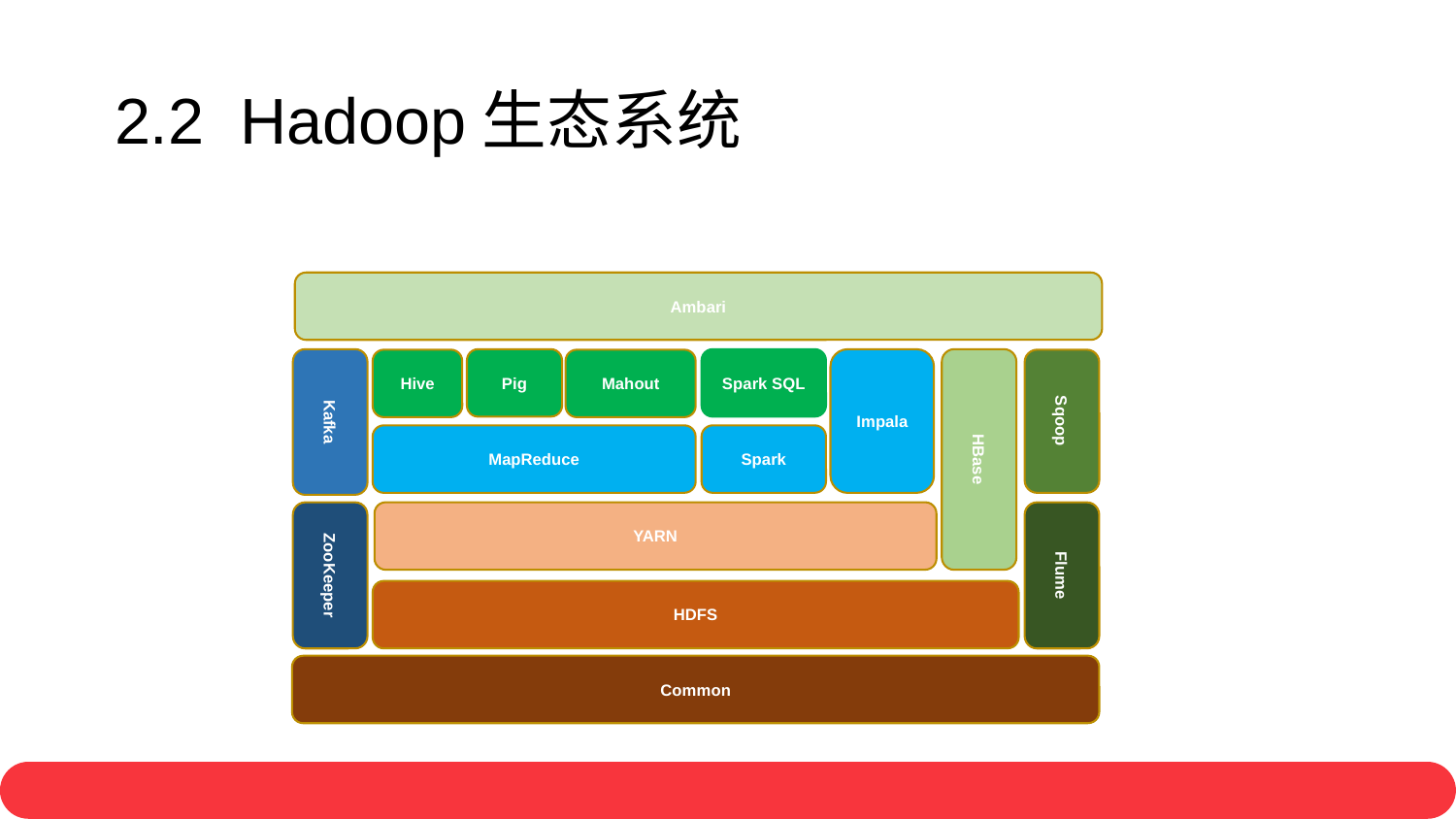

# 2.2  Hadoop生态系统

Ambari
Kafka
Pig
Spark SQL
Impala
HBase
Hive
Mahout
Sqoop
MapReduce
Spark
ZooKeeper
YARN
Flume
HDFS
Common